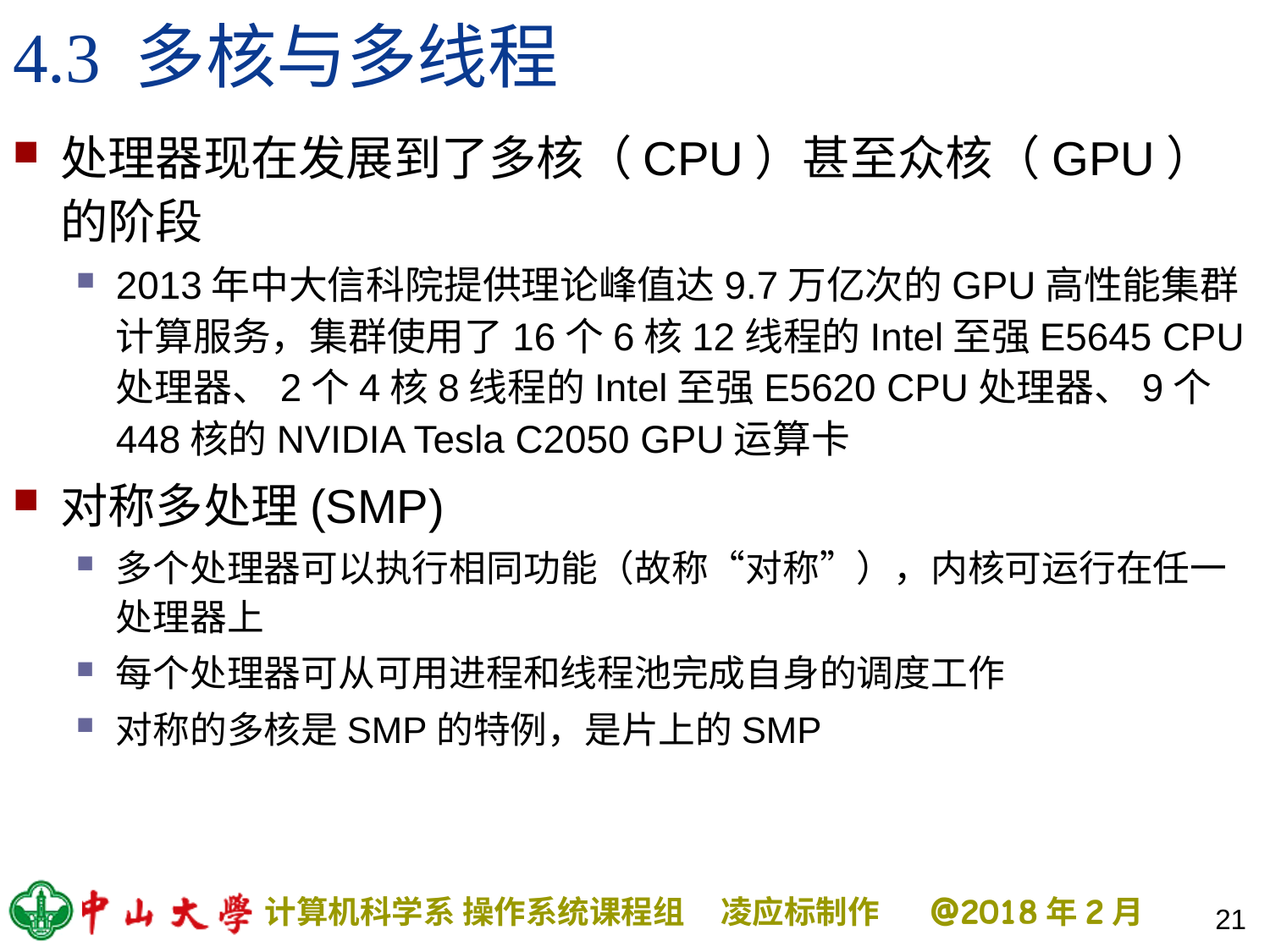

# 4.3 多核与多线程
处理器现在发展到了多核（CPU）甚至众核（GPU）的阶段
2013年中大信科院提供理论峰值达9.7万亿次的GPU高性能集群计算服务，集群使用了16个6核12线程的Intel至强E5645 CPU处理器、2个4核8线程的Intel至强E5620 CPU处理器、9个448核的NVIDIA Tesla C2050 GPU运算卡
对称多处理(SMP)
多个处理器可以执行相同功能（故称“对称”），内核可运行在任一处理器上
每个处理器可从可用进程和线程池完成自身的调度工作
对称的多核是SMP的特例，是片上的SMP
21